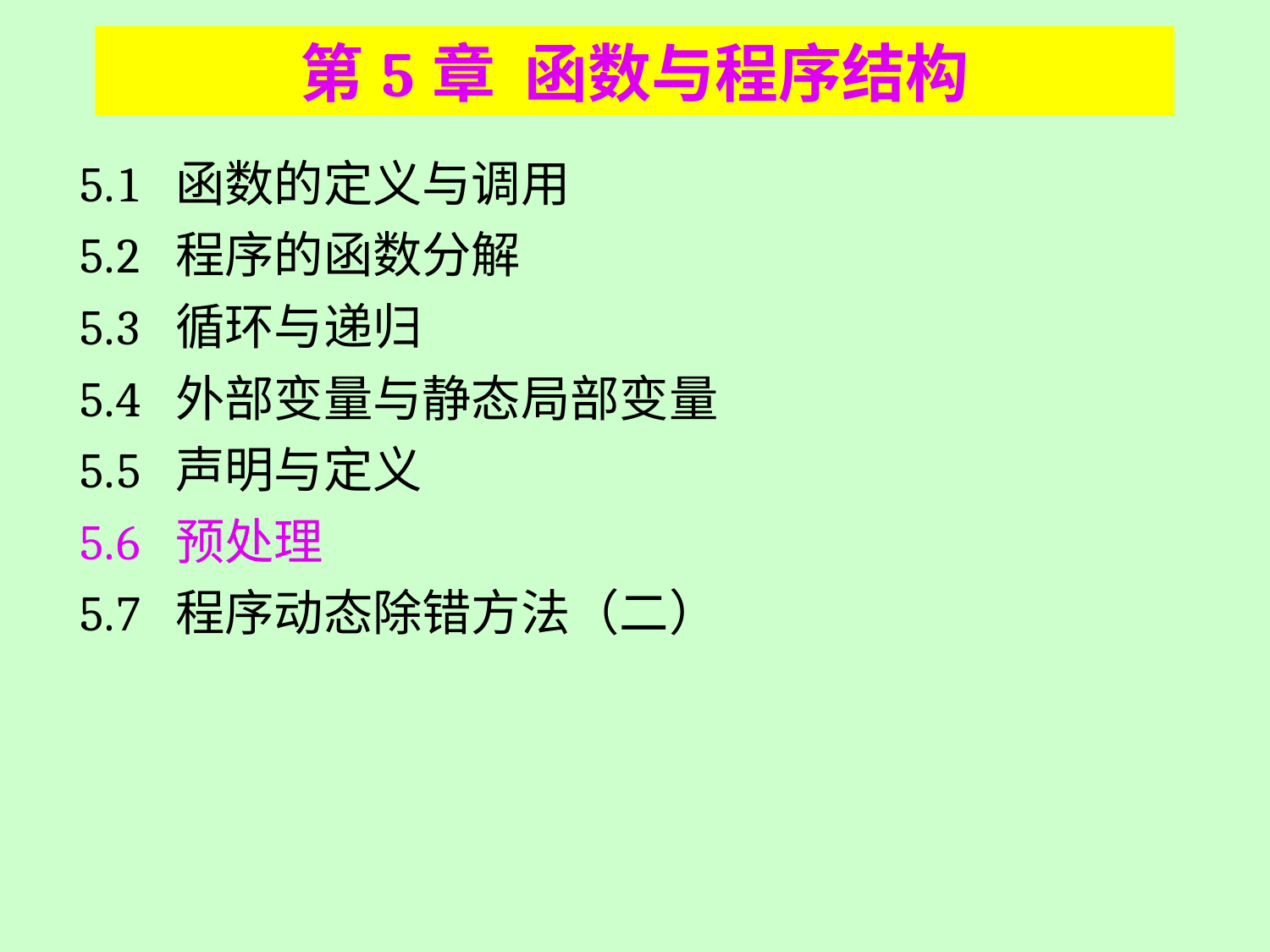

# 第5章  函数与程序结构
5.1  函数的定义与调用
5.2  程序的函数分解
5.3  循环与递归
5.4  外部变量与静态局部变量
5.5  声明与定义
5.6  预处理
5.7  程序动态除错方法（二）
59